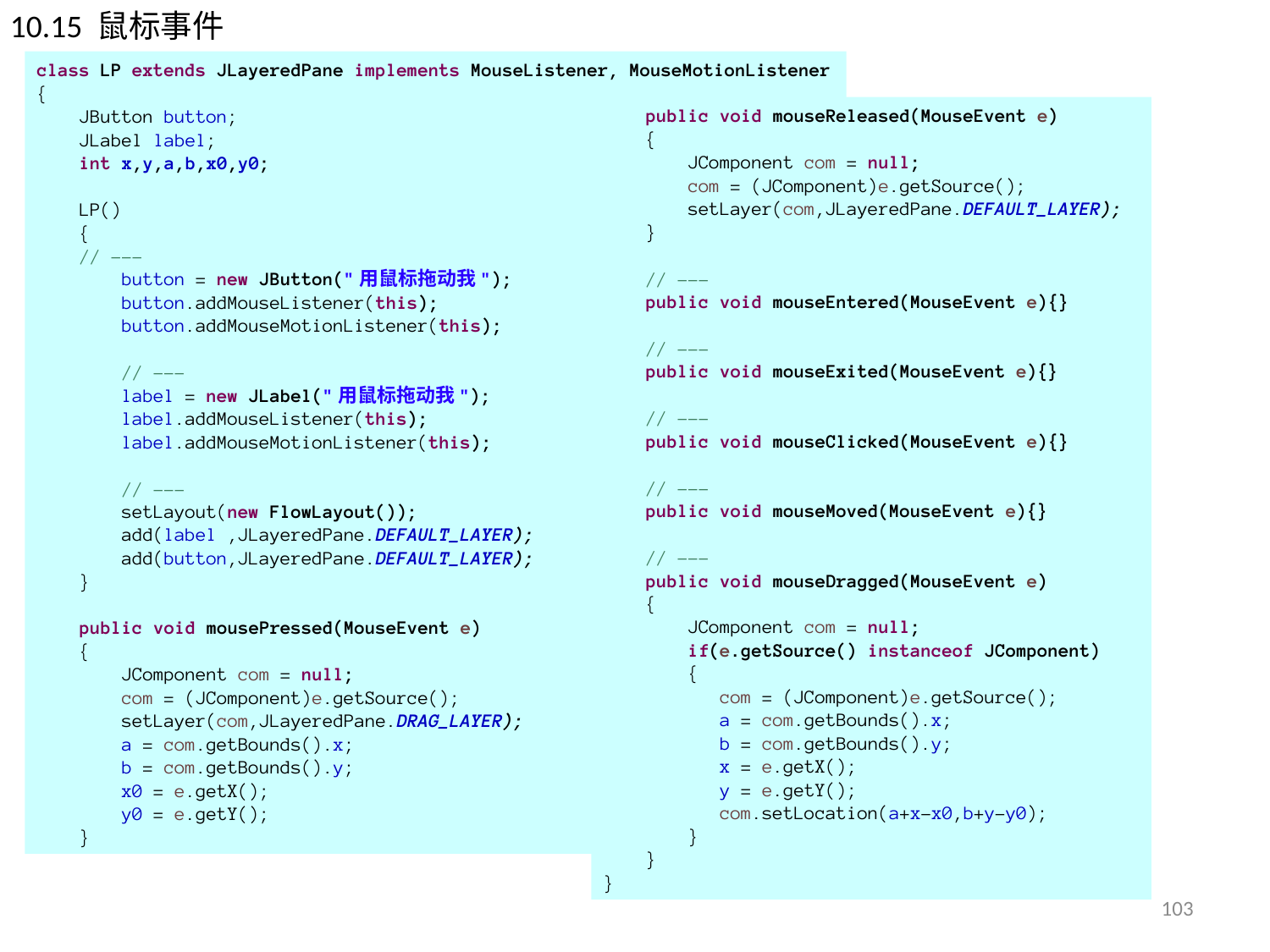

10.15 鼠标事件
class LP extends JLayeredPane implements MouseListener, MouseMotionListener
{
    JButton button;
    JLabel label;
    int x,y,a,b,x0,y0;

    LP()
    {
    // ---
        button = new JButton("用鼠标拖动我");
        button.addMouseListener(this);
        button.addMouseMotionListener(this);

        // ---
        label = new JLabel("用鼠标拖动我");
        label.addMouseListener(this);
        label.addMouseMotionListener(this);

        // ---
        setLayout(new FlowLayout());
        add(label ,JLayeredPane.DEFAULT_LAYER);
        add(button,JLayeredPane.DEFAULT_LAYER);
    }

    public void mousePressed(MouseEvent e)
    {
        JComponent com = null;
        com = (JComponent)e.getSource();
        setLayer(com,JLayeredPane.DRAG_LAYER);
        a = com.getBounds().x;
        b = com.getBounds().y;
        x0 = e.getX();
        y0 = e.getY();
    }
    public void mouseReleased(MouseEvent e)
    {
        JComponent com = null;
        com = (JComponent)e.getSource();
        setLayer(com,JLayeredPane.DEFAULT_LAYER);
    }

    // ---
    public void mouseEntered(MouseEvent e){}

    // ---
    public void mouseExited(MouseEvent e){}

    // ---
    public void mouseClicked(MouseEvent e){}

    // ---
    public void mouseMoved(MouseEvent e){}

    // ---
    public void mouseDragged(MouseEvent e)
    {
        JComponent com = null;
        if(e.getSource() instanceof JComponent)
        {
           com = (JComponent)e.getSource();
           a = com.getBounds().x;
           b = com.getBounds().y;
           x = e.getX();
           y = e.getY();
           com.setLocation(a+x-x0,b+y-y0);
        }
    }
}
103